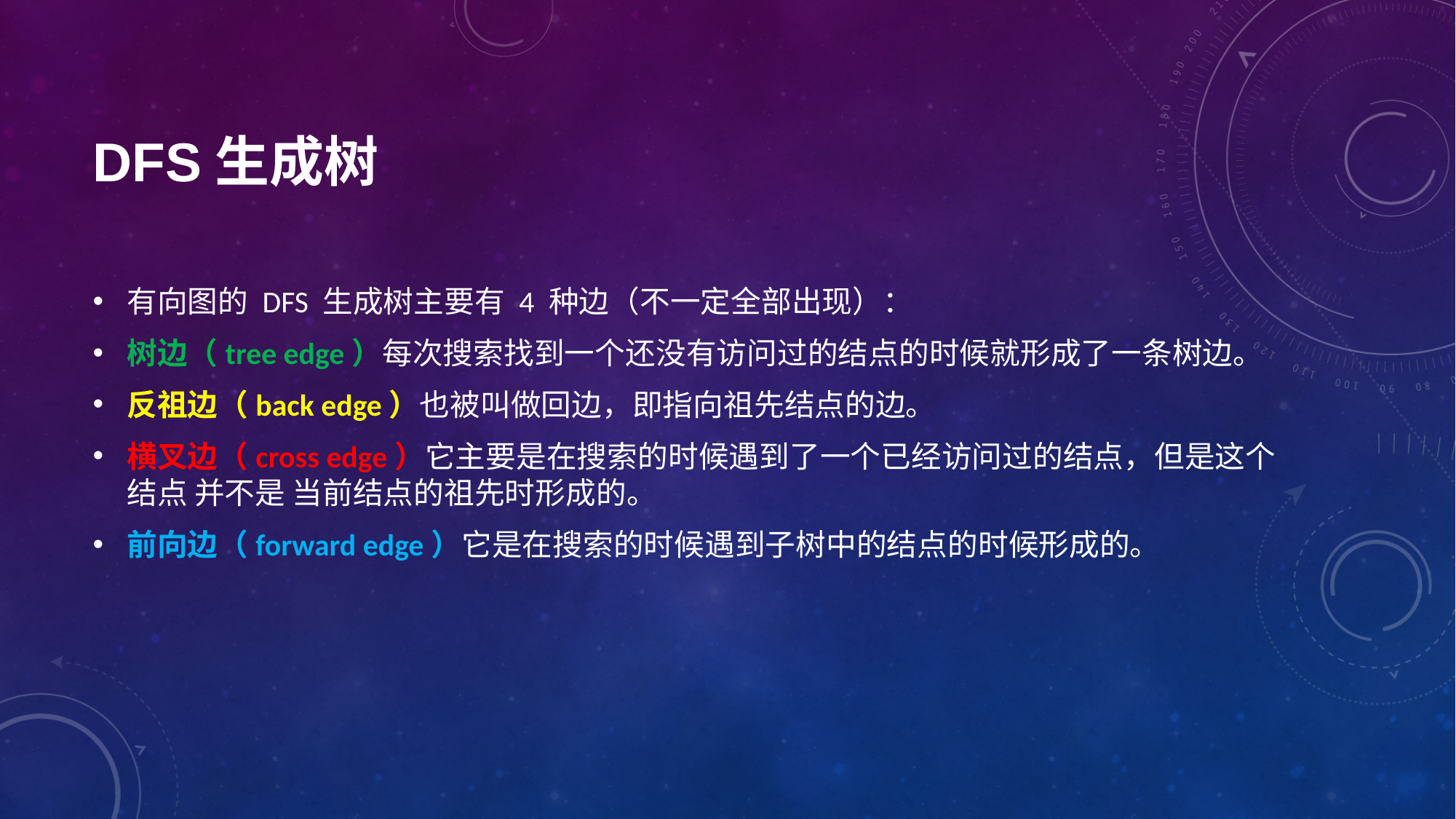

# DFS生成树
有向图的 DFS 生成树主要有 4 种边（不一定全部出现）：
树边（tree edge）每次搜索找到一个还没有访问过的结点的时候就形成了一条树边。
反祖边（back edge）也被叫做回边，即指向祖先结点的边。
横叉边（cross edge）它主要是在搜索的时候遇到了一个已经访问过的结点，但是这个结点 并不是 当前结点的祖先时形成的。
前向边（forward edge）它是在搜索的时候遇到子树中的结点的时候形成的。